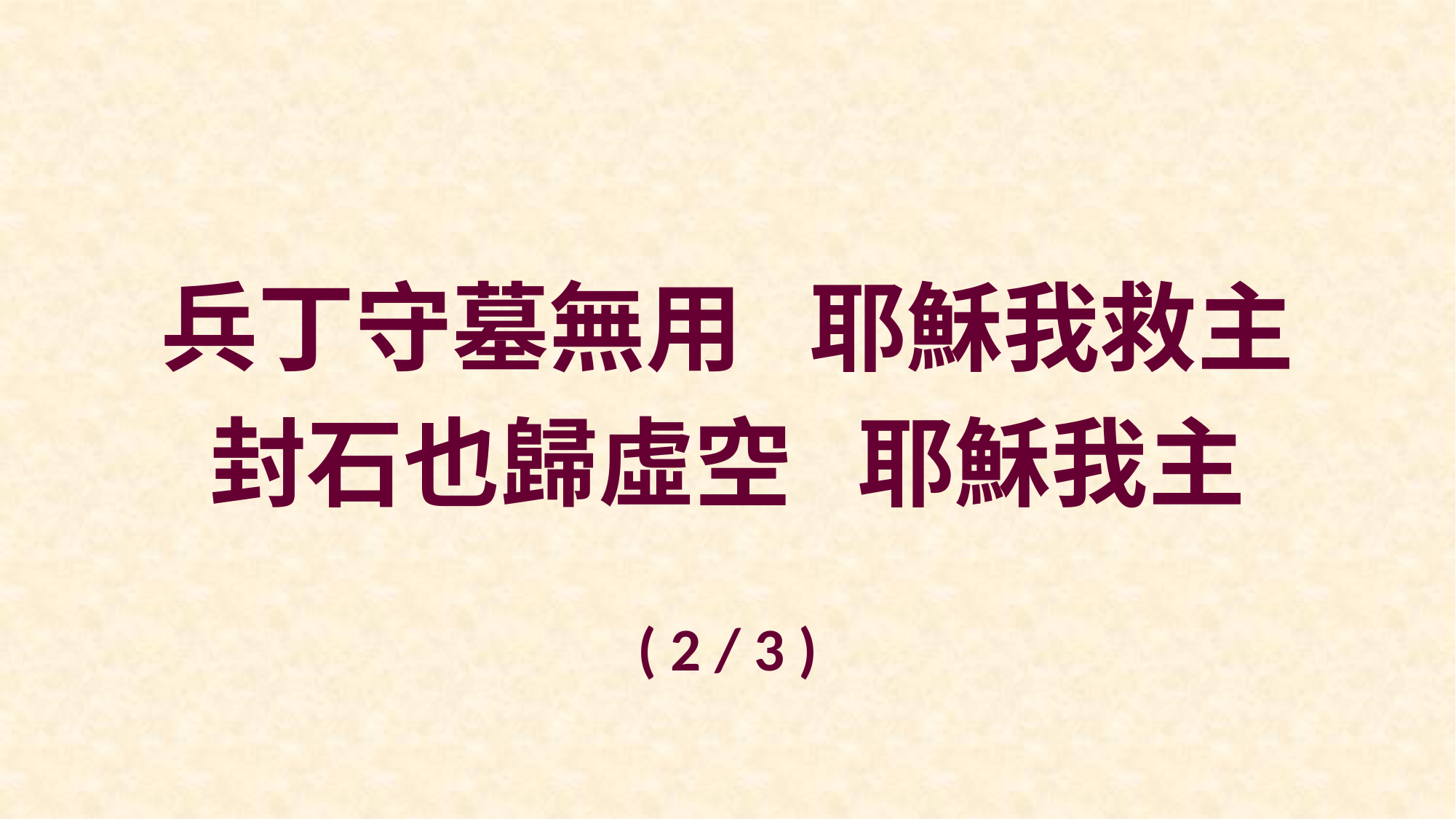

兵丁守墓無用   耶穌我救主
封石也歸虛空   耶穌我主
( 2 / 3 )